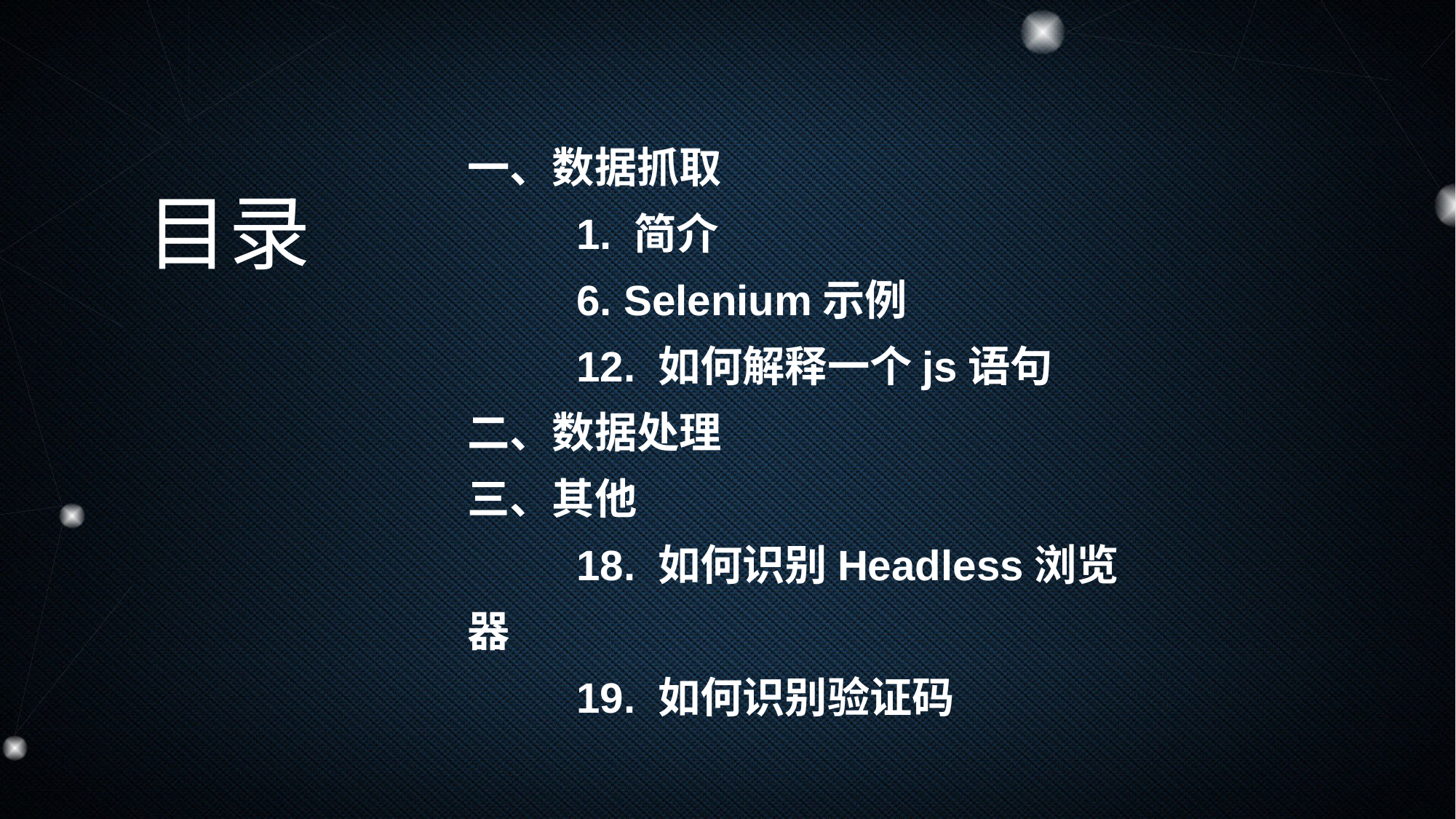

一、数据抓取
	1. 简介
	6. Selenium示例
	12. 如何解释一个js语句
二、数据处理
三、其他
	18. 如何识别Headless浏览器
	19. 如何识别验证码

目录